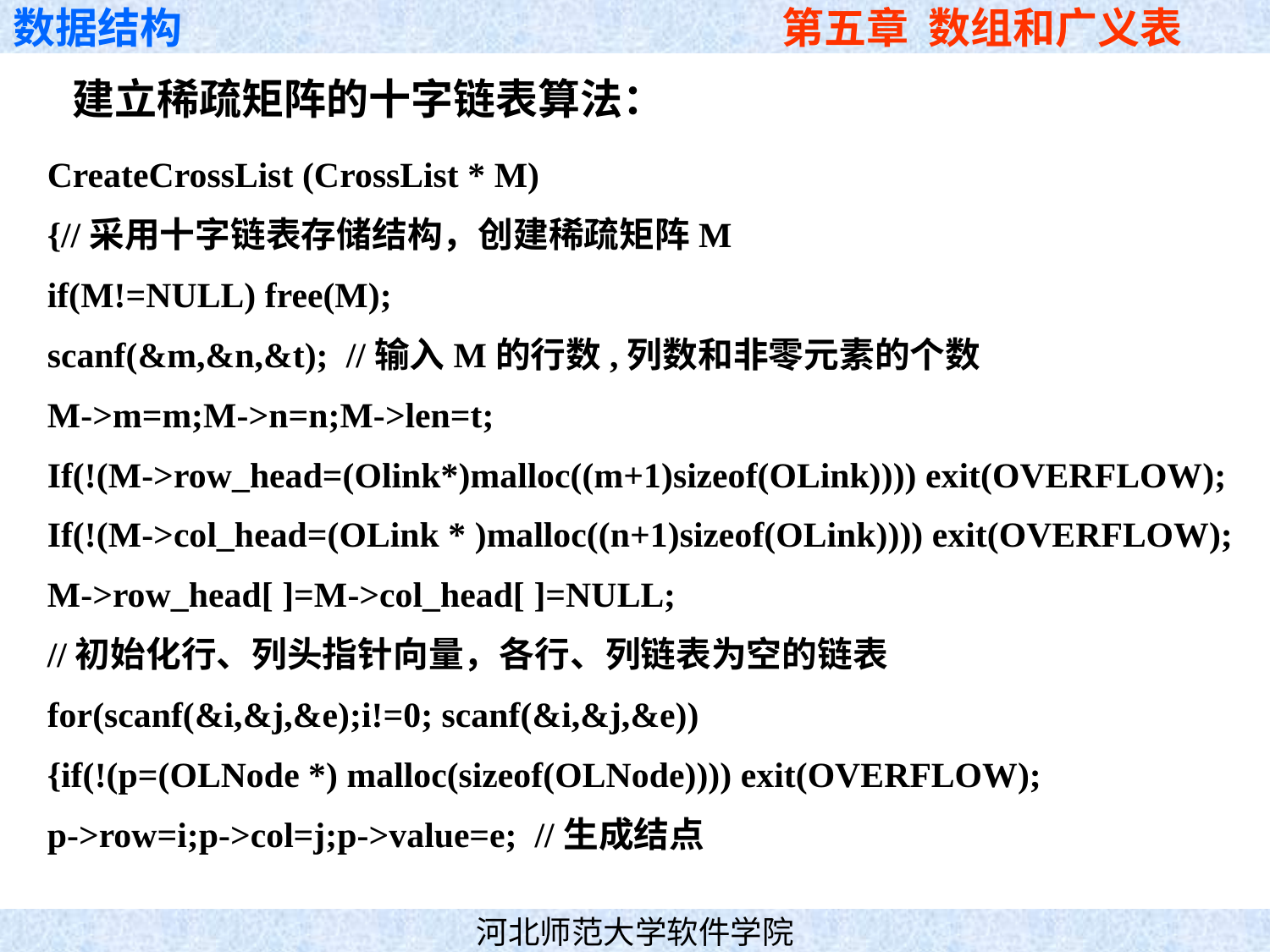

建立稀疏矩阵的十字链表算法：
CreateCrossList (CrossList * M)
{//采用十字链表存储结构，创建稀疏矩阵M
if(M!=NULL) free(M);
scanf(&m,&n,&t);  //输入M的行数,列数和非零元素的个数
M->m=m;M->n=n;M->len=t;
If(!(M->row_head=(Olink*)malloc((m+1)sizeof(OLink)))) exit(OVERFLOW);
If(!(M->col_head=(OLink * )malloc((n+1)sizeof(OLink)))) exit(OVERFLOW);
M->row_head[ ]=M->col_head[ ]=NULL;
//初始化行、列头指针向量，各行、列链表为空的链表
for(scanf(&i,&j,&e);i!=0; scanf(&i,&j,&e))
{if(!(p=(OLNode *) malloc(sizeof(OLNode)))) exit(OVERFLOW);
p->row=i;p->col=j;p->value=e;  //生成结点